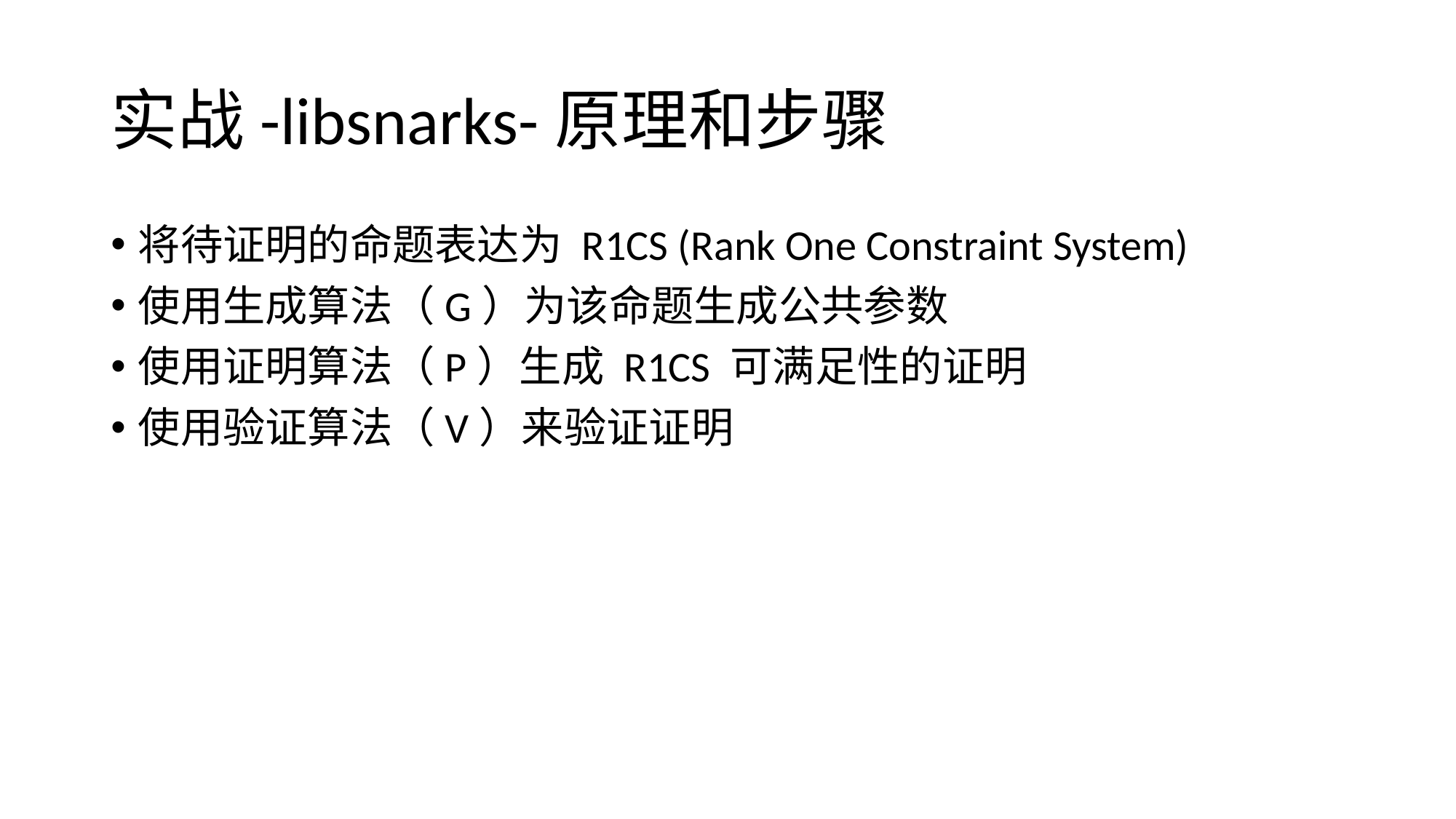

# 实战-libsnarks-原理和步骤
将待证明的命题表达为 R1CS (Rank One Constraint System)
使用生成算法（G）为该命题生成公共参数
使用证明算法（P）生成 R1CS 可满足性的证明
使用验证算法（V）来验证证明